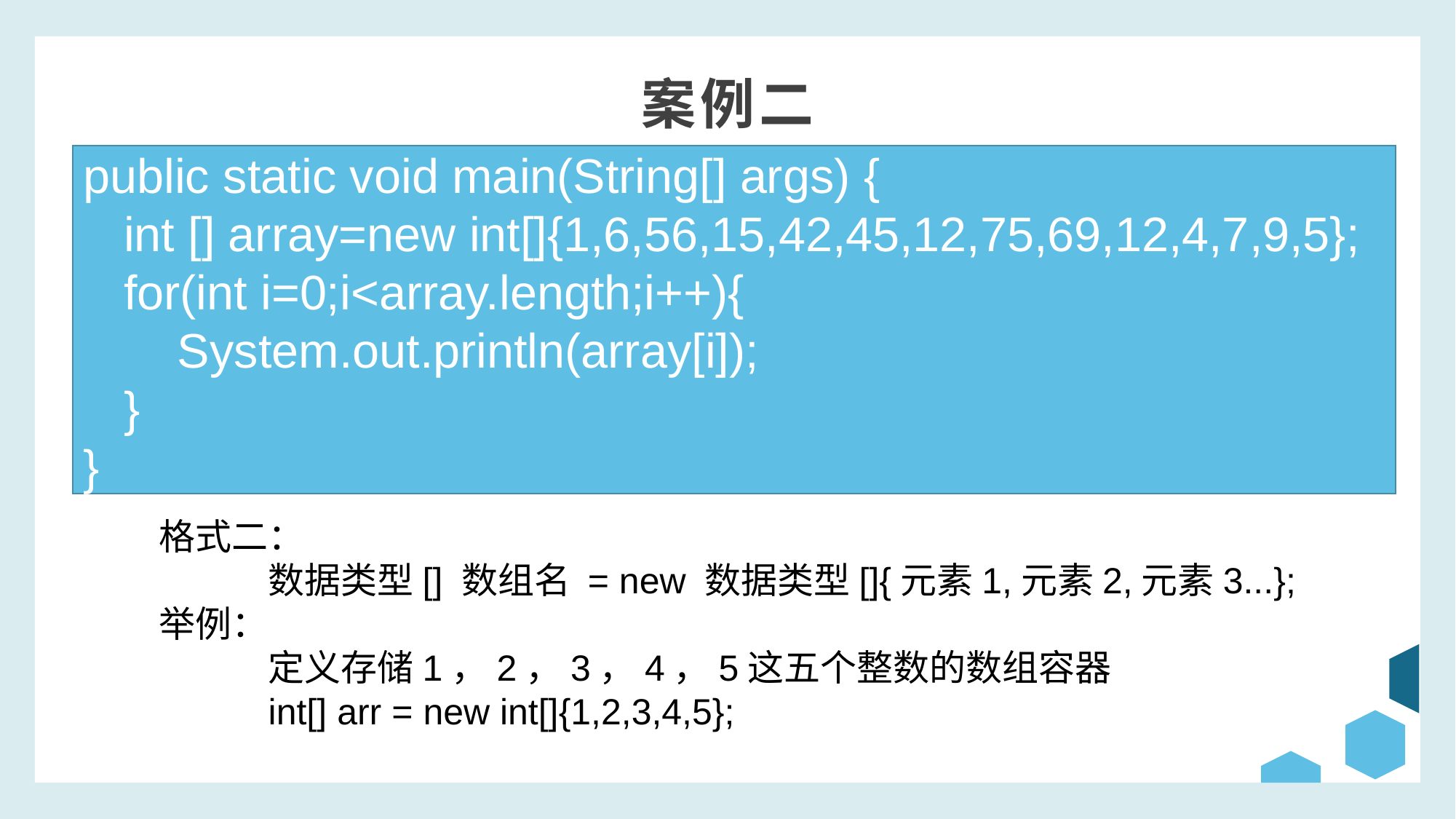

案例二

public static void main(String[] args) {
   int [] array=new int[]{1,6,56,15,42,45,12,75,69,12,4,7,9,5};
   for(int i=0;i<array.length;i++){
       System.out.println(array[i]);
   }
}
格式二：
	数据类型[] 数组名 = new 数据类型[]{元素1,元素2,元素3...};
举例：
	定义存储1，2，3，4，5这五个整数的数组容器
	int[] arr = new int[]{1,2,3,4,5};